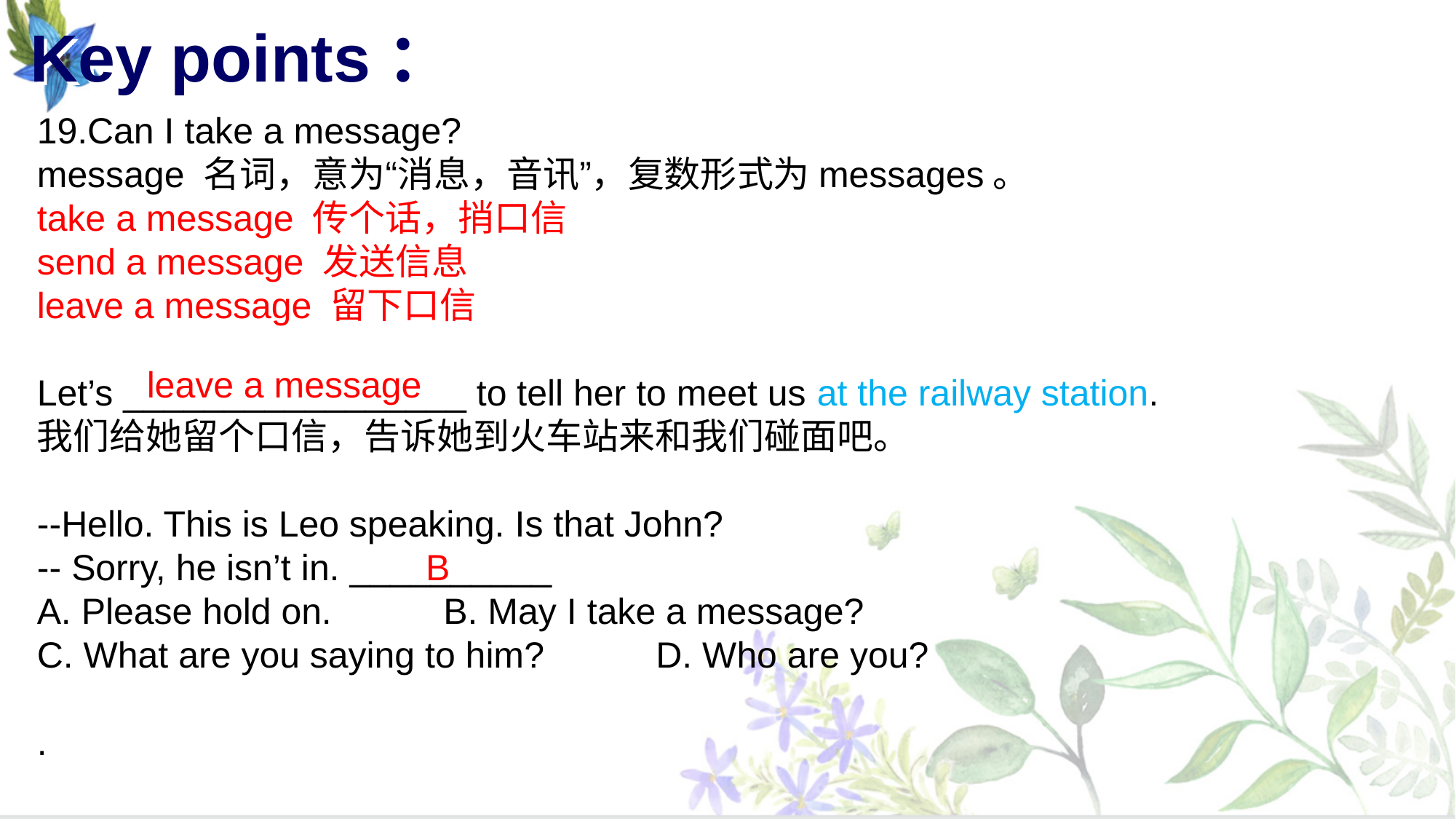

# Key points：
19.Can I take a message?
message 名词，意为“消息，音讯”，复数形式为messages。
take a message 传个话，捎口信
send a message 发送信息
leave a message 留下口信

Let’s _________________ to tell her to meet us at the railway station.
我们给她留个口信，告诉她到火车站来和我们碰面吧。

--Hello. This is Leo speaking. Is that John?
-- Sorry, he isn’t in. __________
A. Please hold on.           B. May I take a message?
C. What are you saying to him?           D. Who are you?

.

leave a message
B